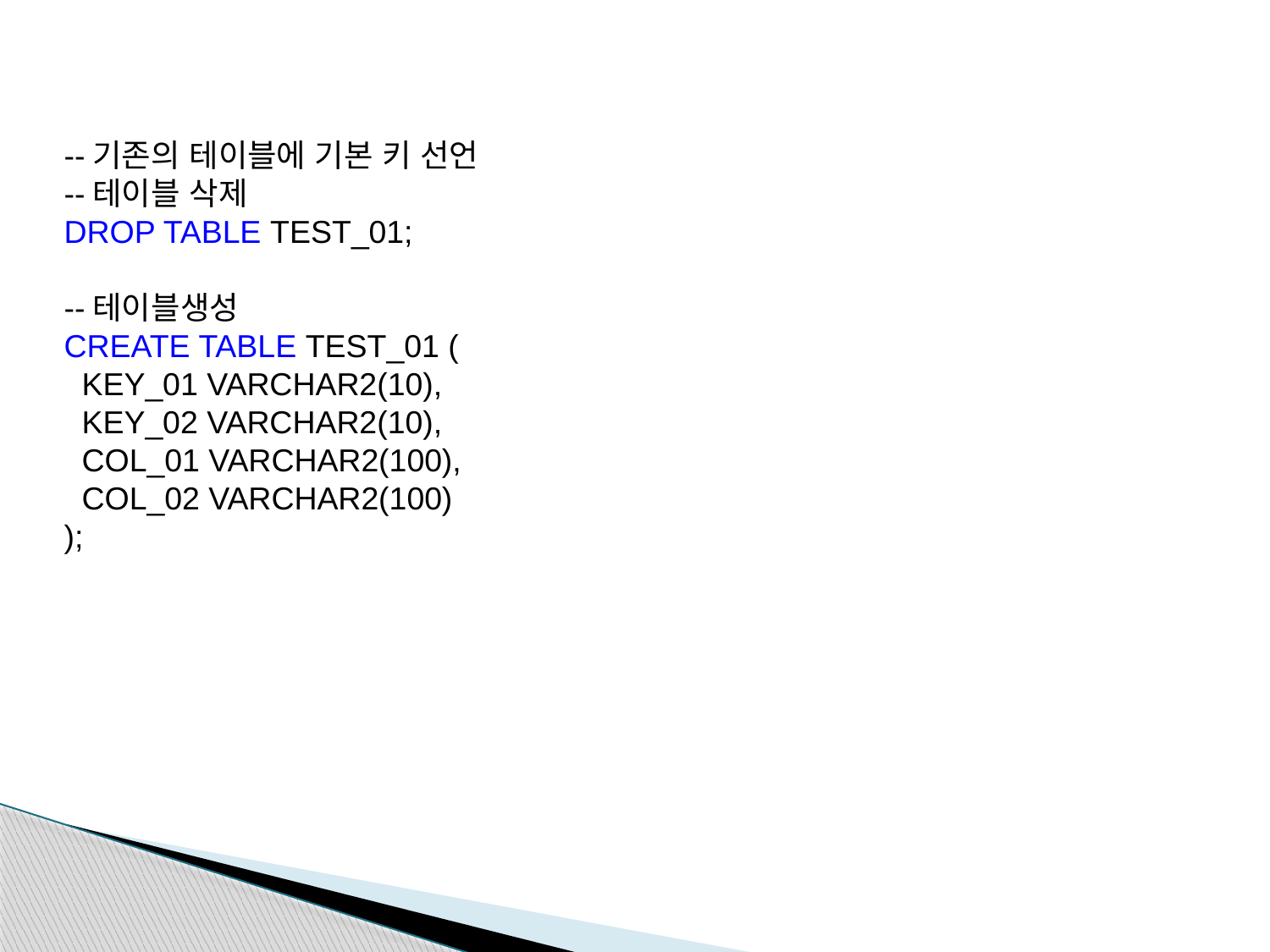

--기존의 테이블에 기본 키 선언
--테이블 삭제
DROP TABLE TEST_01;

--테이블생성
CREATE TABLE TEST_01 (
  KEY_01 VARCHAR2(10),
  KEY_02 VARCHAR2(10),
  COL_01 VARCHAR2(100),
  COL_02 VARCHAR2(100)
);